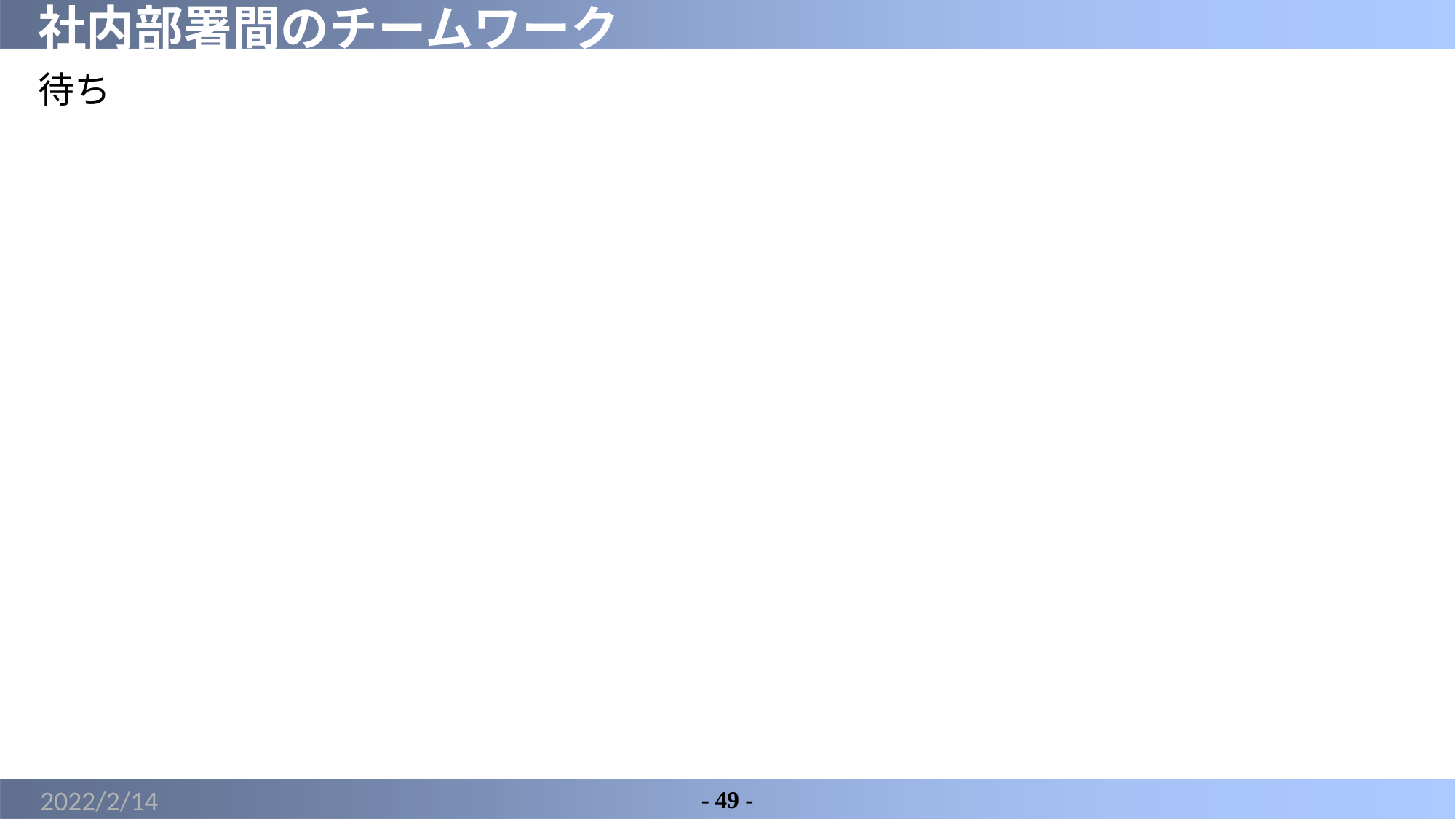

# 社内部署間のチームワーク
待ち
2022/2/14
- 49 -